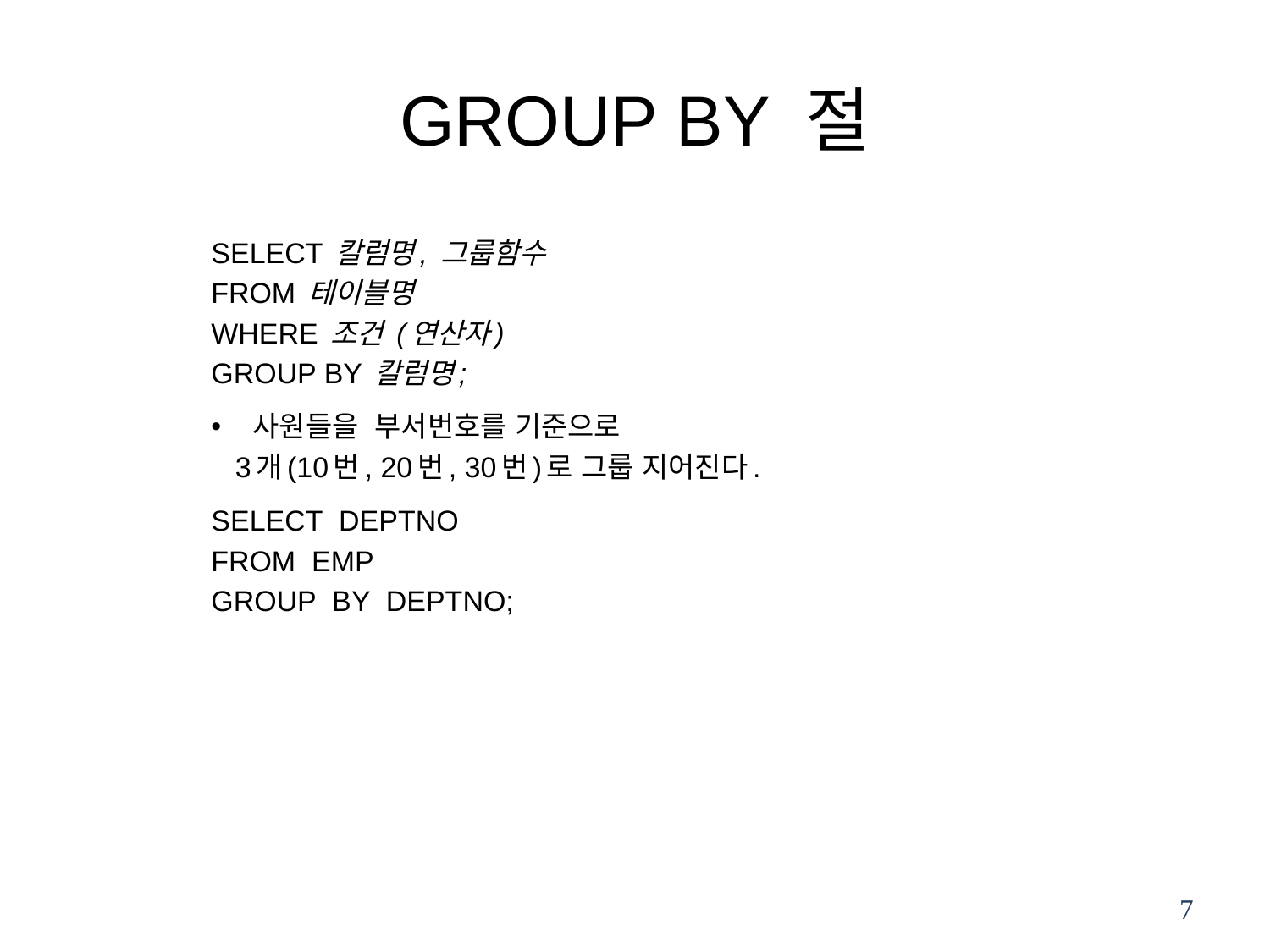

# GROUP BY 절

SELECT 칼럼명, 그룹함수
FROM 테이블명
WHERE 조건 (연산자)
GROUP BY 칼럼명;

사원들을  부서번호를 기준으로
   3개(10번, 20번, 30번)로 그룹 지어진다.

SELECT  DEPTNO
FROM  EMP
GROUP  BY  DEPTNO;

7